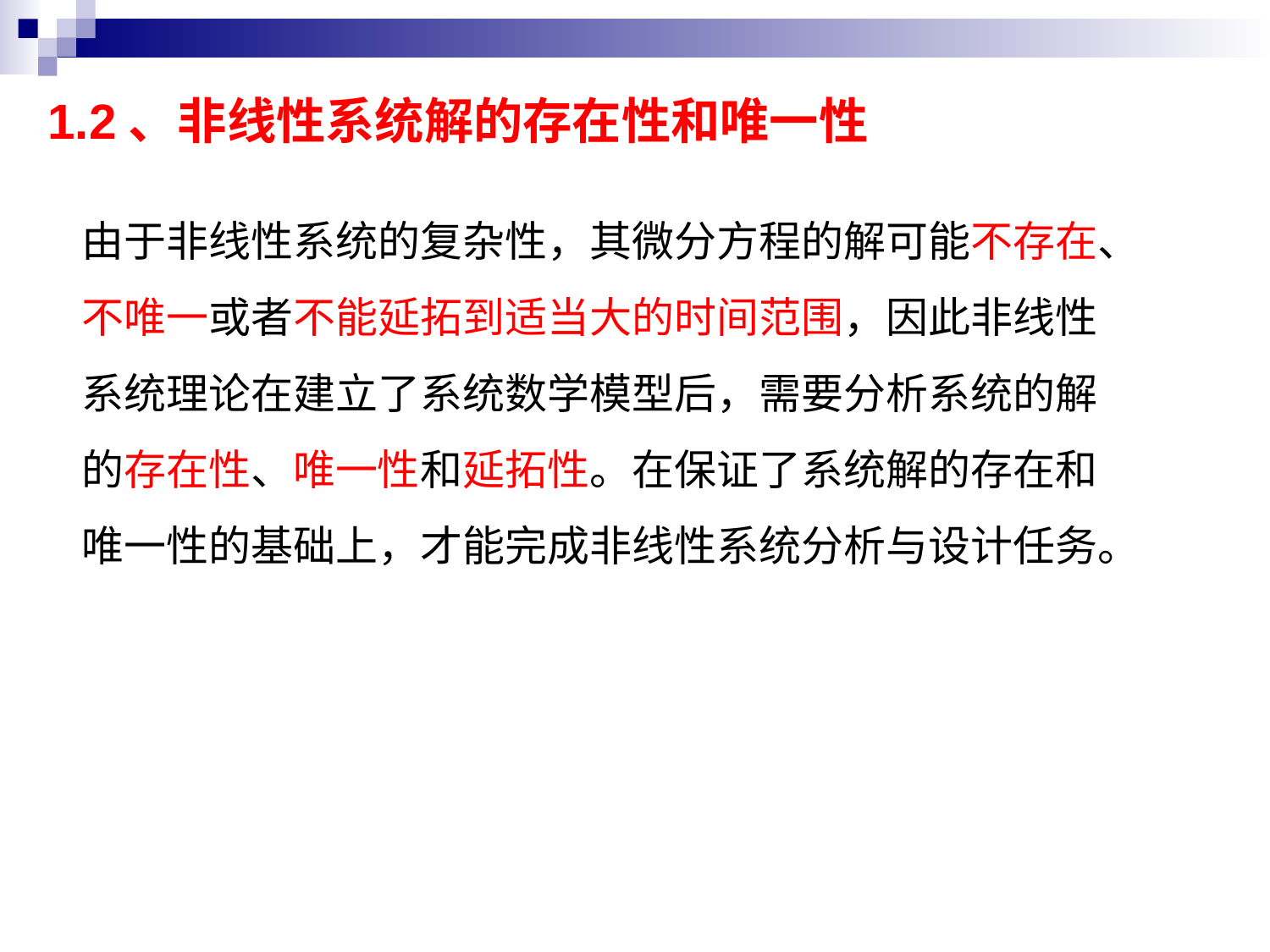

1.2、非线性系统解的存在性和唯一性
由于非线性系统的复杂性，其微分方程的解可能不存在、不唯一或者不能延拓到适当大的时间范围，因此非线性系统理论在建立了系统数学模型后，需要分析系统的解的存在性、唯一性和延拓性。在保证了系统解的存在和唯一性的基础上，才能完成非线性系统分析与设计任务。
28